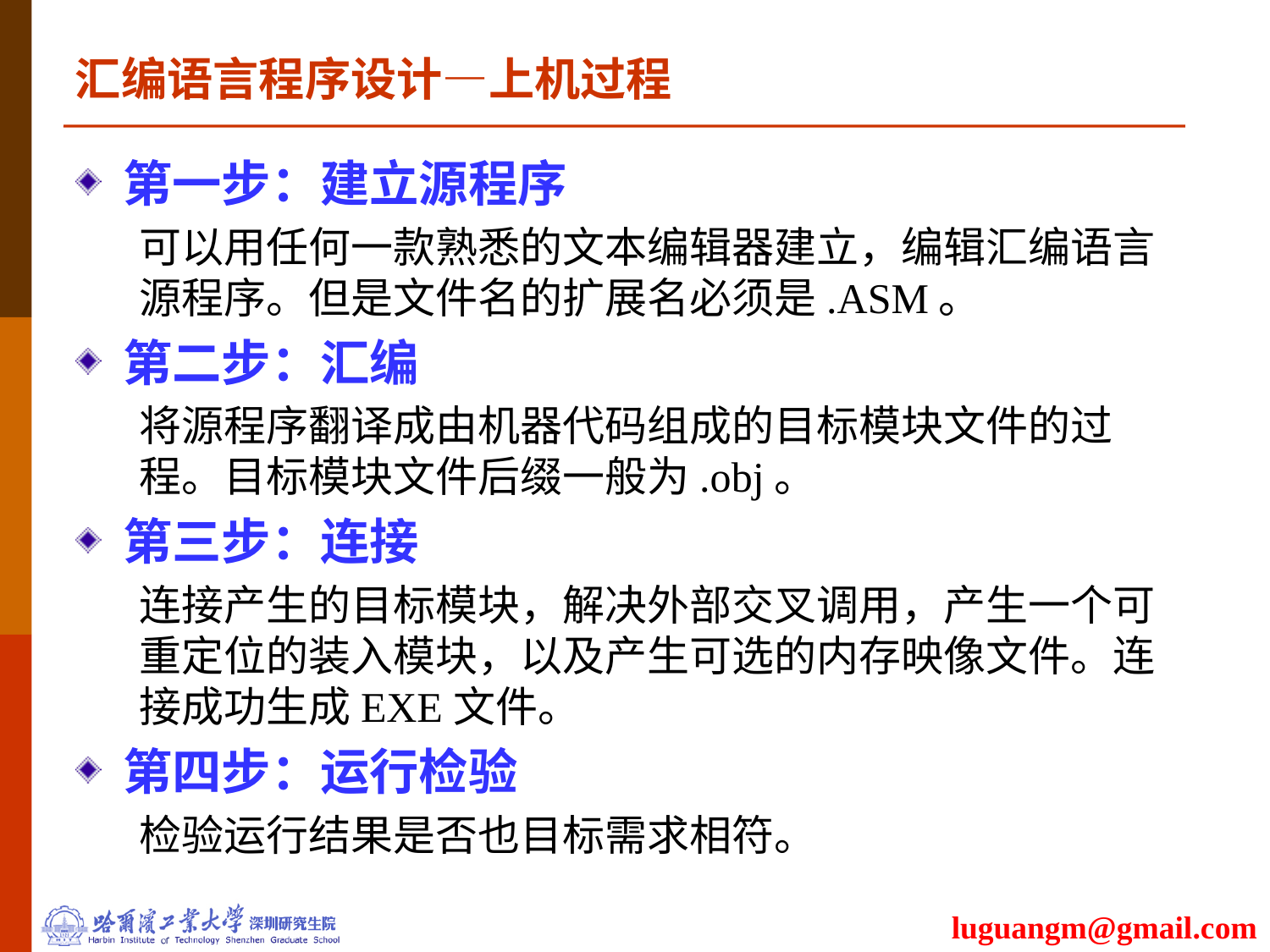

汇编语言程序设计—上机过程
第一步：建立源程序
可以用任何一款熟悉的文本编辑器建立，编辑汇编语言源程序。但是文件名的扩展名必须是.ASM。
第二步：汇编
将源程序翻译成由机器代码组成的目标模块文件的过程。目标模块文件后缀一般为.obj。
第三步：连接
连接产生的目标模块，解决外部交叉调用，产生一个可重定位的装入模块，以及产生可选的内存映像文件。连接成功生成EXE文件。
第四步：运行检验
检验运行结果是否也目标需求相符。